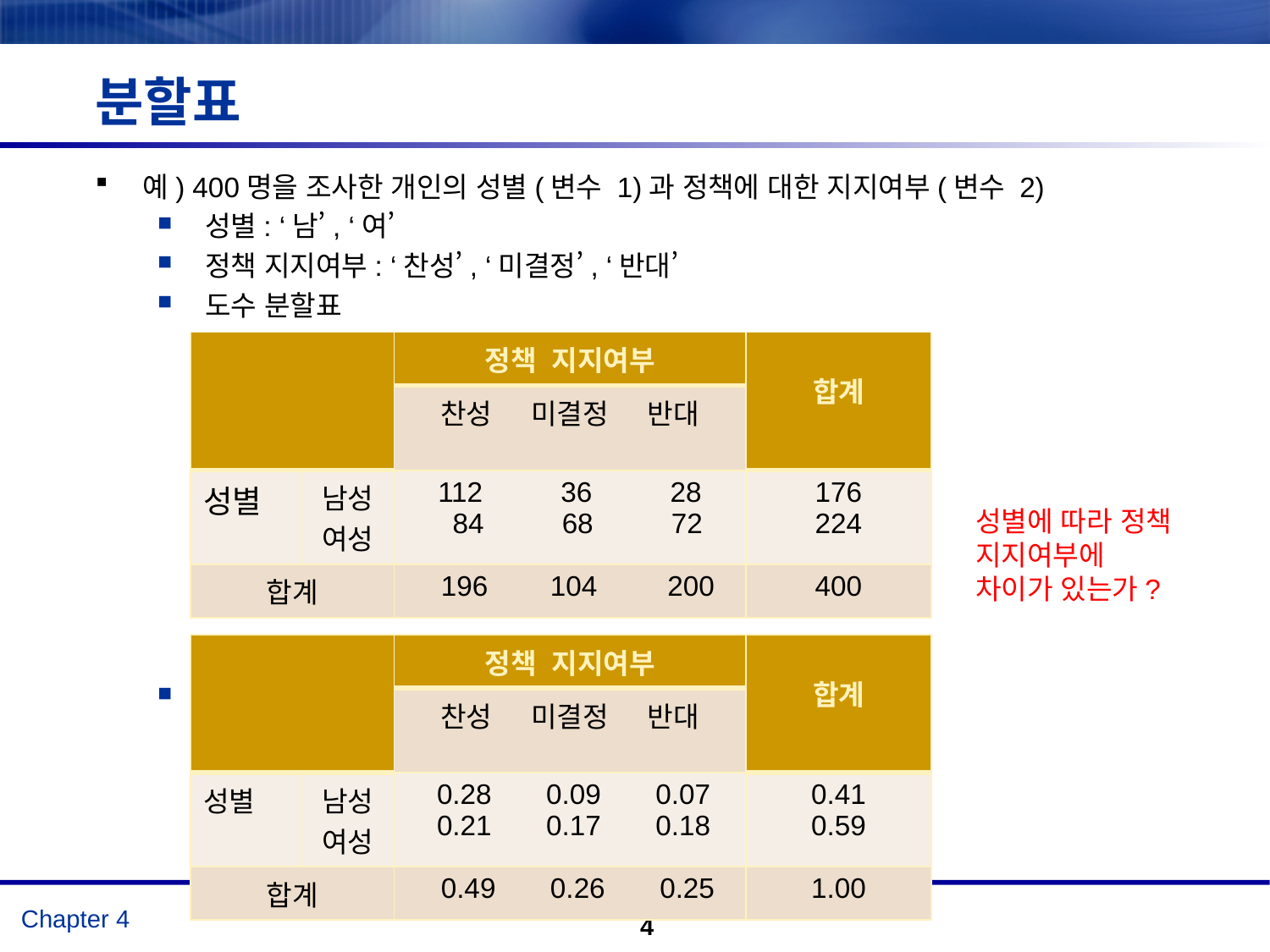

# 분할표
예) 400명을 조사한 개인의 성별(변수 1)과 정책에 대한 지지여부(변수 2)
성별: ‘남’, ‘여’
정책 지지여부: ‘찬성’, ‘미결정’, ‘반대’
도수 분할표

상대도수 분할표
|  |  | 정책 지지여부 | 합계 |
| --- | --- | --- | --- |
|  |  | 찬성 미결정 반대 |  |
| 성별 | 남성 여성 | 112 36 28 84 68 72 | 176 224 |
| 합계 |  | 196 104 200 | 400 |
성별에 따라 정책 지지여부에 차이가 있는가?
|  |  | 정책 지지여부 | 합계 |
| --- | --- | --- | --- |
|  |  | 찬성 미결정 반대 |  |
| 성별 | 남성 여성 | 0.28 0.09 0.07 0.21 0.17 0.18 | 0.41 0.59 |
| 합계 |  | 0.49 0.26 0.25 | 1.00 |
4